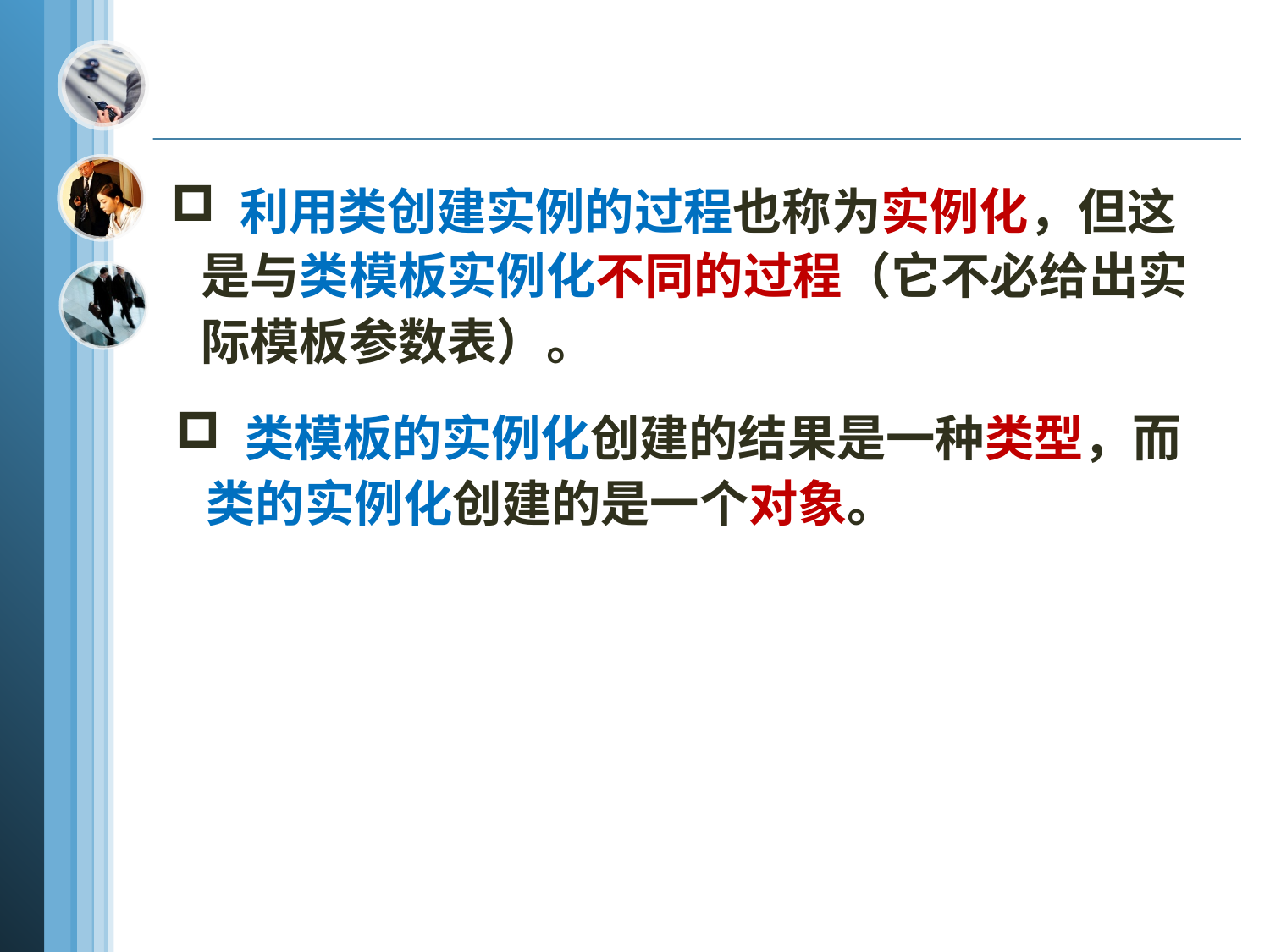

利用类创建实例的过程也称为实例化，但这是与类模板实例化不同的过程（它不必给出实际模板参数表）。
 类模板的实例化创建的结果是一种类型，而类的实例化创建的是一个对象。